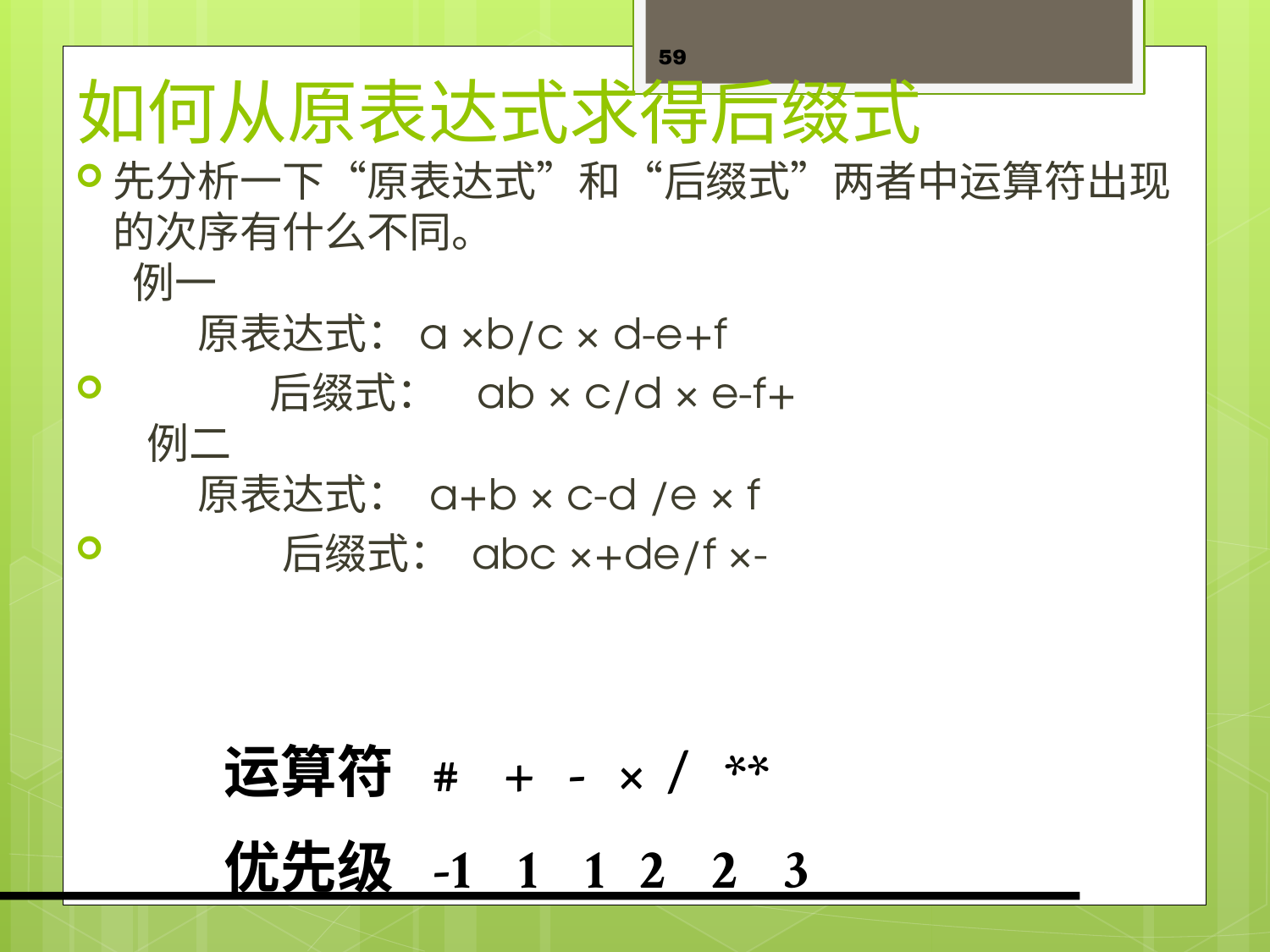

# 如何从原表达式求得后缀式
先分析一下“原表达式”和“后缀式”两者中运算符出现的次序有什么不同。
  例一
　　原表达式：a ×b/c × d-e+f
	  后缀式：   ab × c/d × e-f+
  例二
　　原表达式： a+b × c-d /e × f
	　后缀式： abc ×+de/f ×-
运算符  #    +   -   ×  /   **
优先级  -1    1    1   2    2    3
59